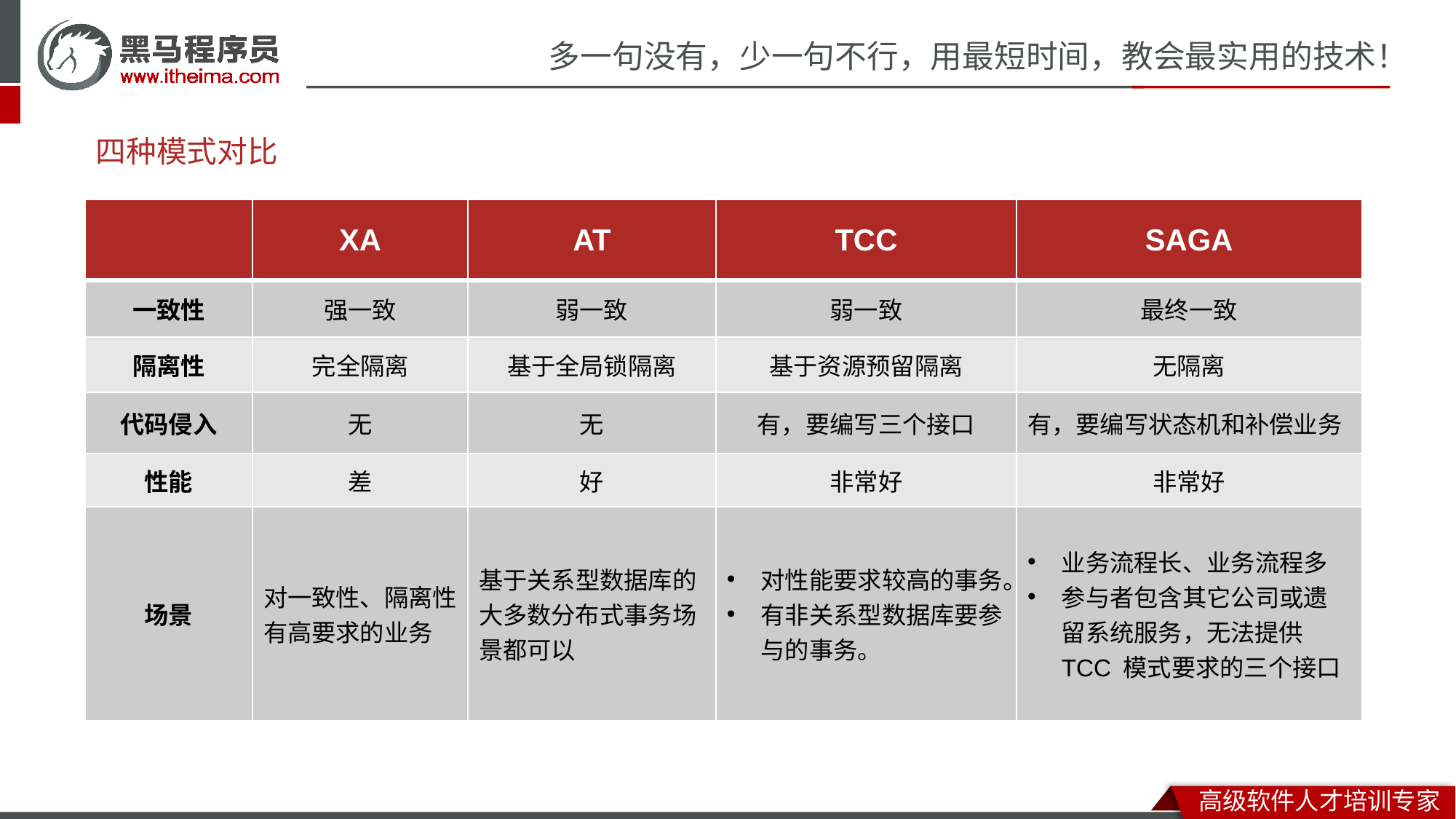

# 四种模式对比
|  | XA | AT | TCC | SAGA |
| --- | --- | --- | --- | --- |
| 一致性 | 强一致 | 弱一致 | 弱一致 | 最终一致 |
| 隔离性 | 完全隔离 | 基于全局锁隔离 | 基于资源预留隔离 | 无隔离 |
| 代码侵入 | 无 | 无 | 有，要编写三个接口 | 有，要编写状态机和补偿业务 |
| 性能 | 差 | 好 | 非常好 | 非常好 |
| 场景 | 对一致性、隔离性有高要求的业务 | 基于关系型数据库的大多数分布式事务场景都可以 | 对性能要求较高的事务。 有非关系型数据库要参与的事务。 | 业务流程长、业务流程多 参与者包含其它公司或遗留系统服务，无法提供 TCC 模式要求的三个接口 |